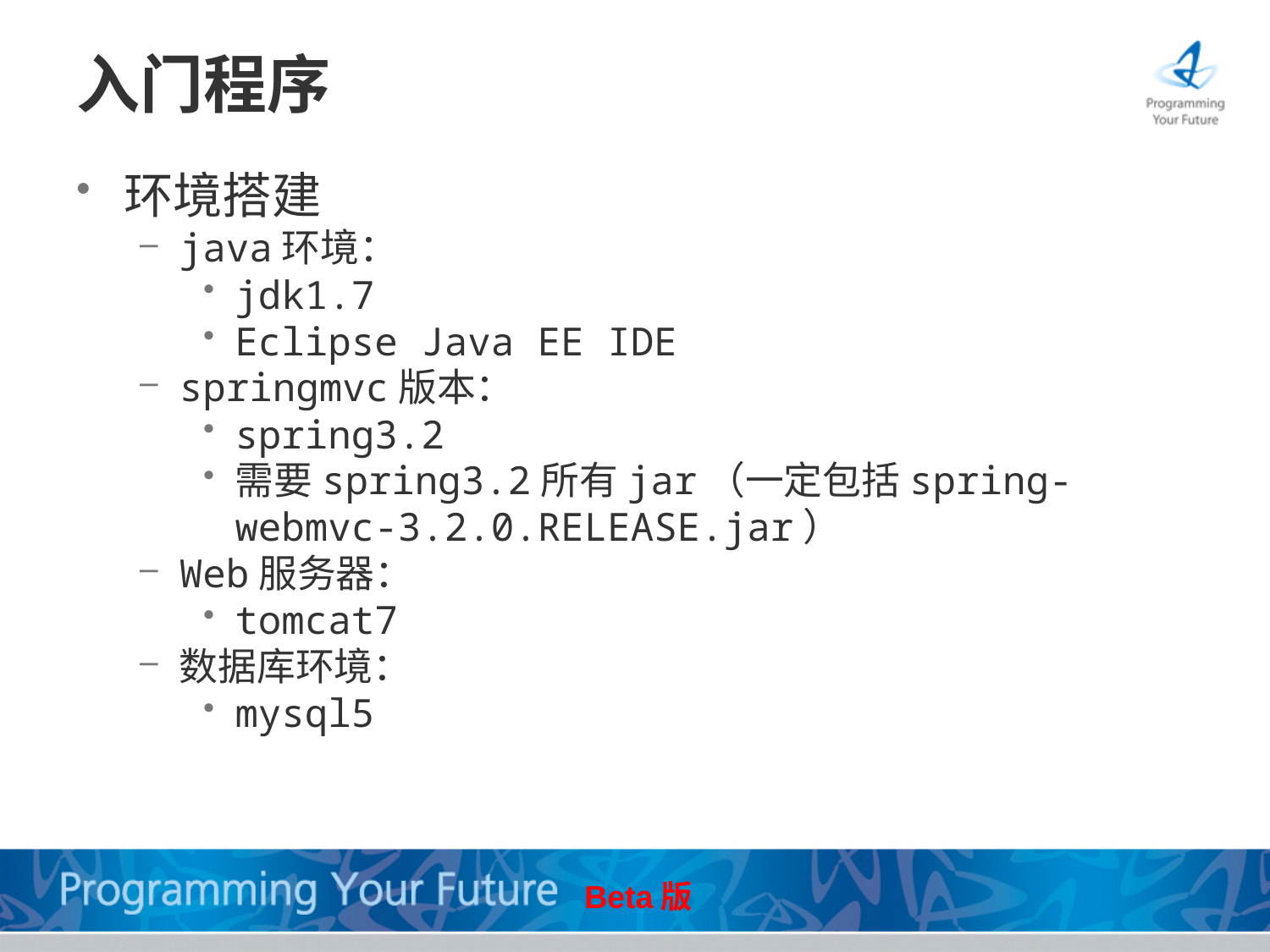

# 入门程序
环境搭建
java环境：
jdk1.7
Eclipse Java EE IDE
springmvc版本：
spring3.2
需要spring3.2所有jar（一定包括spring-webmvc-3.2.0.RELEASE.jar）
Web服务器：
tomcat7
数据库环境：
mysql5